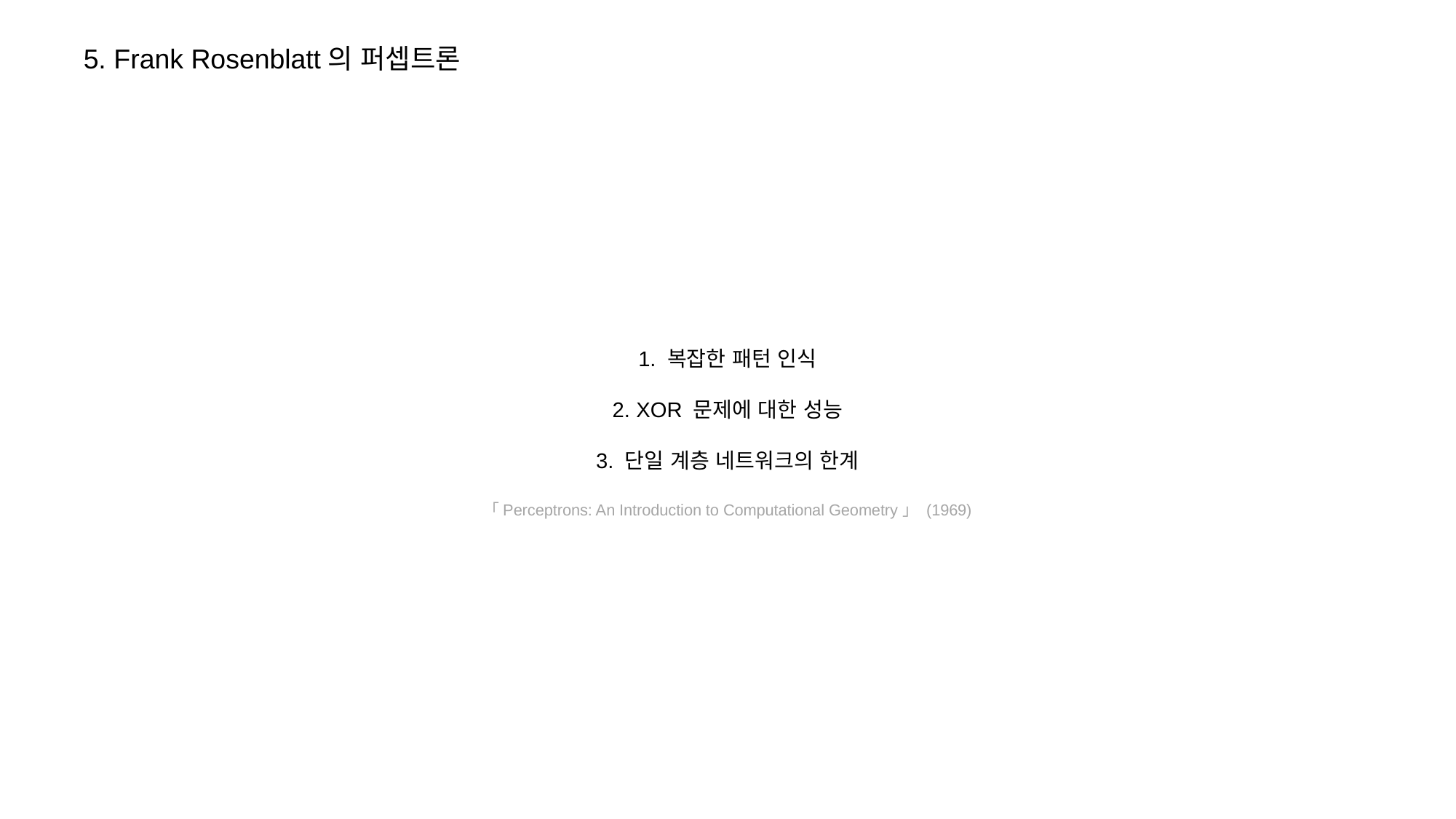

5. Frank Rosenblatt의 퍼셉트론
1. 복잡한 패턴 인식
2. XOR 문제에 대한 성능
3. 단일 계층 네트워크의 한계
「Perceptrons: An Introduction to Computational Geometry」 (1969)